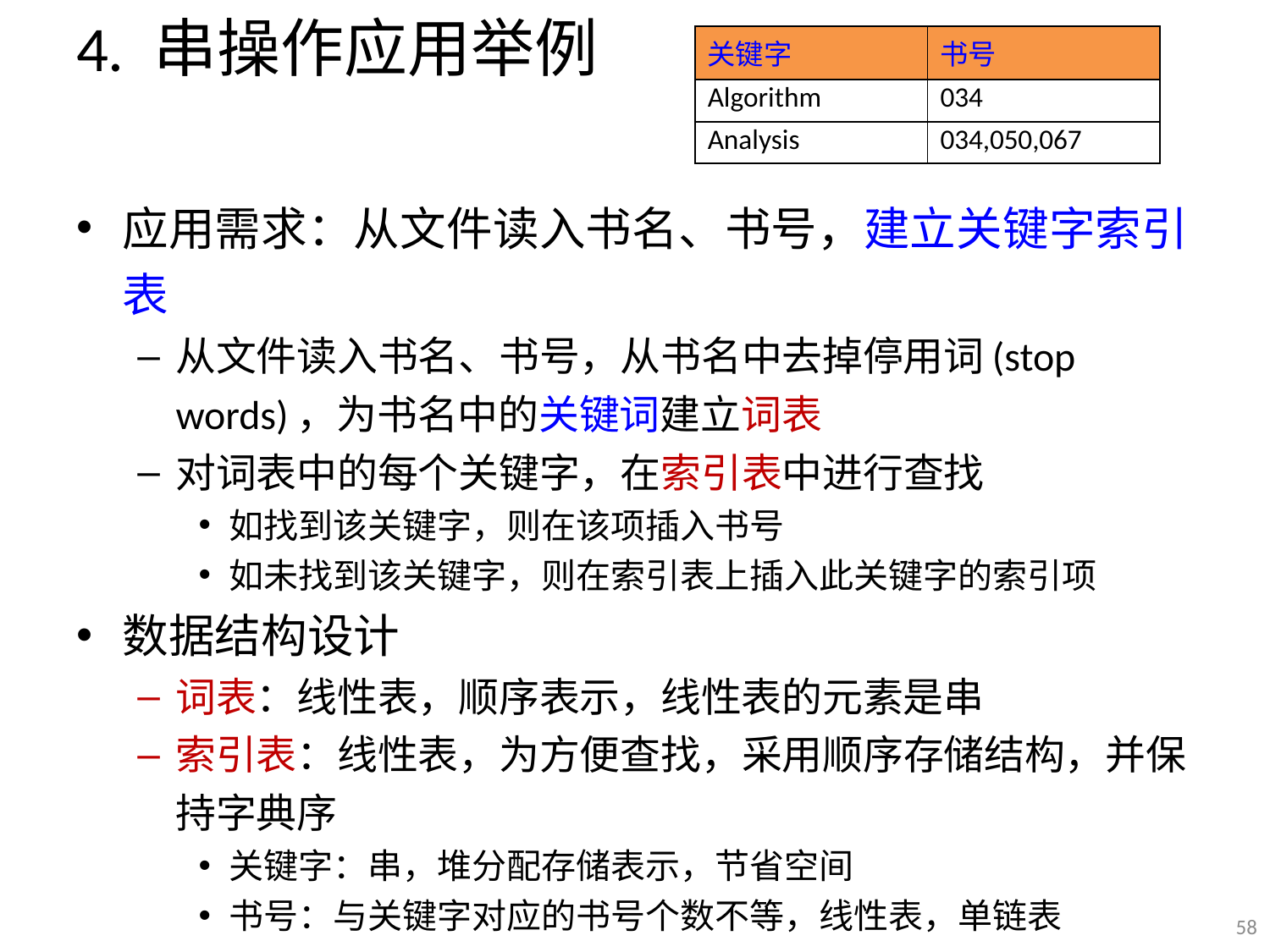

# 4. 串操作应用举例
| 关键字 | 书号 |
| --- | --- |
| Algorithm | 034 |
| Analysis | 034,050,067 |

应用需求：从文件读入书名、书号，建立关键字索引表
从文件读入书名、书号，从书名中去掉停用词(stop words)，为书名中的关键词建立词表
对词表中的每个关键字，在索引表中进行查找
如找到该关键字，则在该项插入书号
如未找到该关键字，则在索引表上插入此关键字的索引项
数据结构设计
词表：线性表，顺序表示，线性表的元素是串
索引表：线性表，为方便查找，采用顺序存储结构，并保持字典序
关键字：串，堆分配存储表示，节省空间
书号：与关键字对应的书号个数不等，线性表，单链表
58